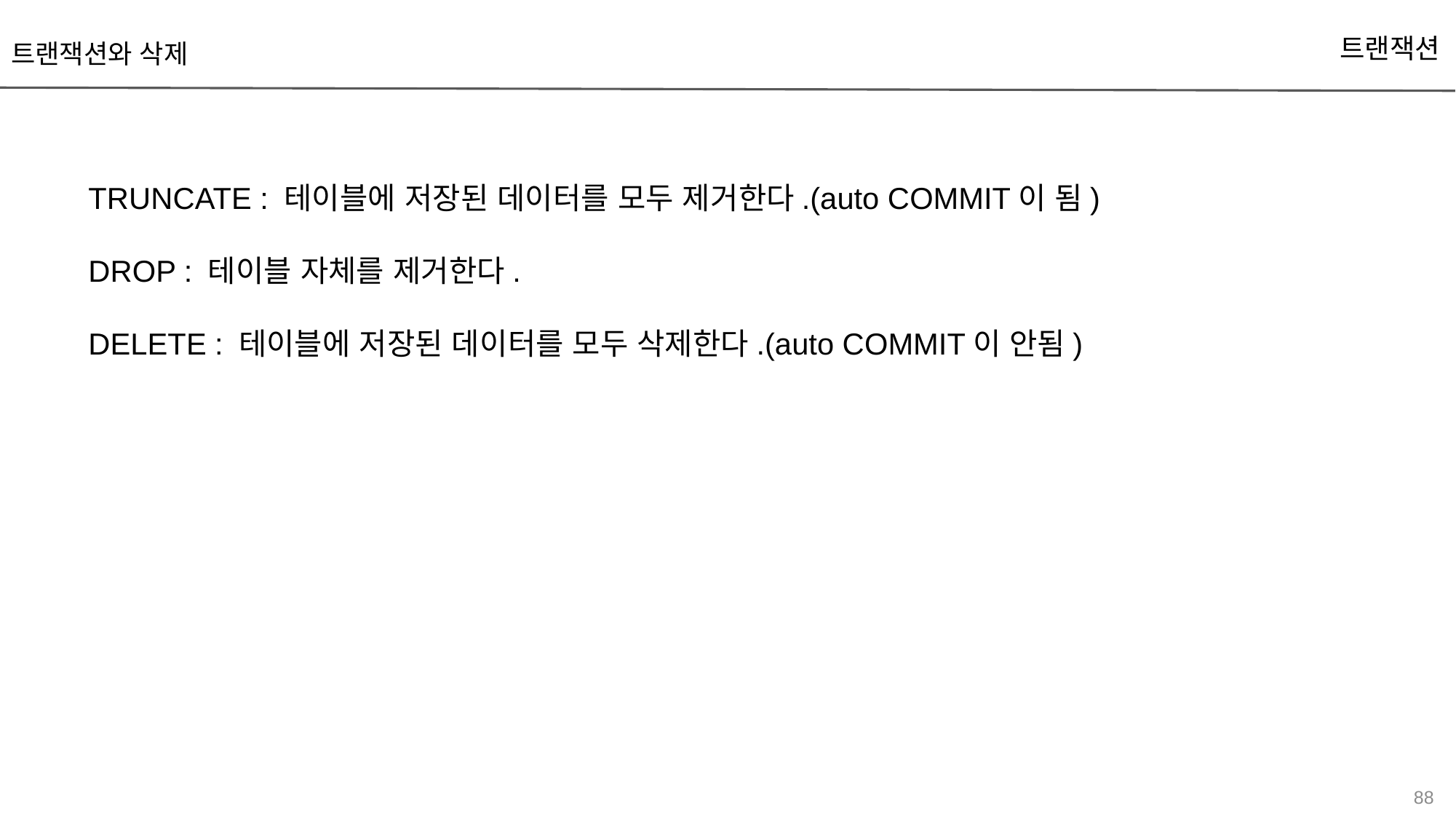

트랜잭션와 삭제
트랜잭션
TRUNCATE : 테이블에 저장된 데이터를 모두 제거한다.(auto COMMIT이 됨)
DROP : 테이블 자체를 제거한다.
DELETE : 테이블에 저장된 데이터를 모두 삭제한다.(auto COMMIT이 안됨)
88